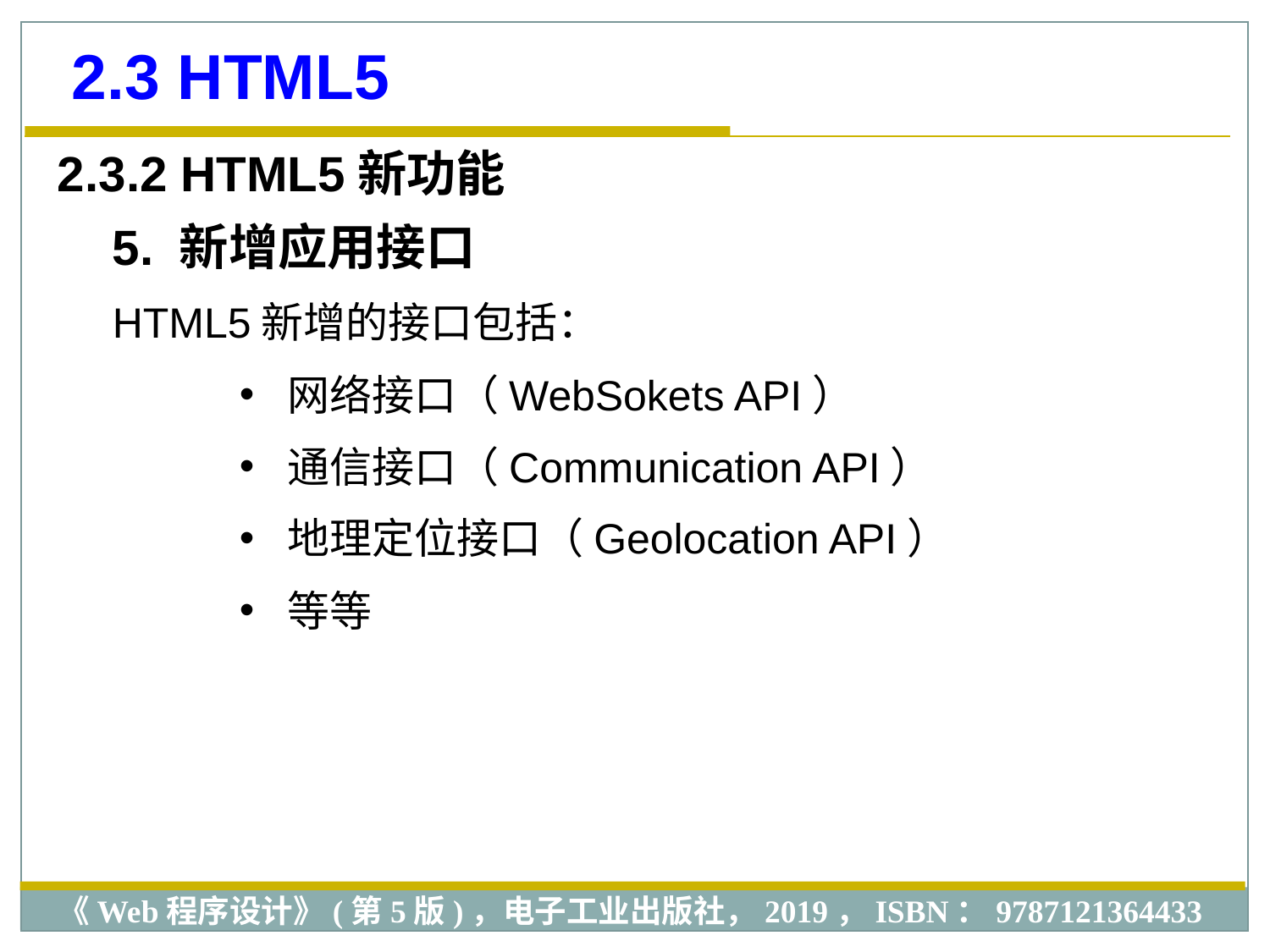

2.3 HTML5
2.3.2 HTML5新功能
5. 新增应用接口
HTML5新增的接口包括：
网络接口（WebSokets API）
通信接口（Communication API）
地理定位接口（Geolocation API）
等等